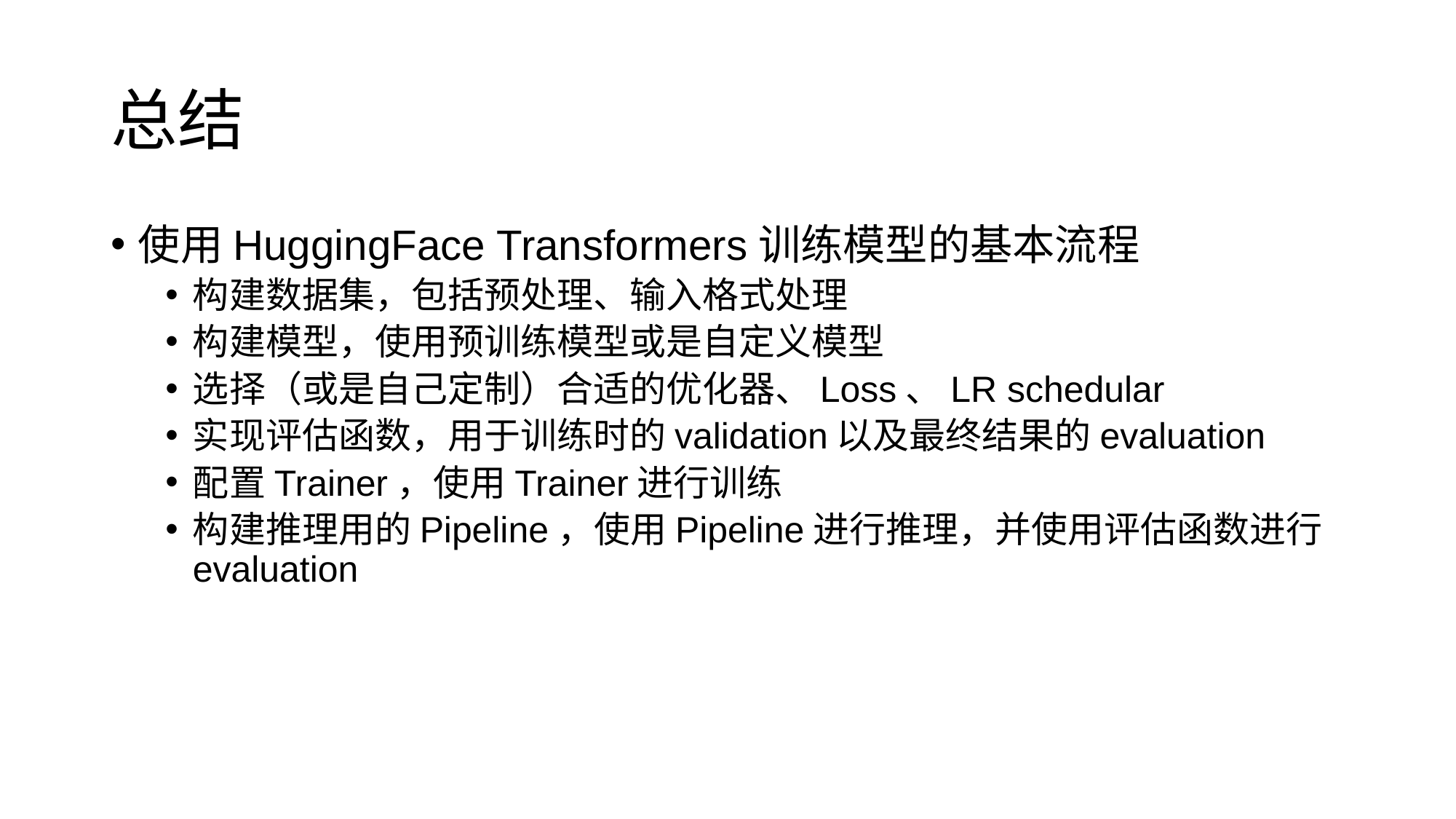

# 总结
使用HuggingFace Transformers训练模型的基本流程
构建数据集，包括预处理、输入格式处理
构建模型，使用预训练模型或是自定义模型
选择（或是自己定制）合适的优化器、Loss、LR schedular
实现评估函数，用于训练时的validation以及最终结果的evaluation
配置Trainer，使用Trainer进行训练
构建推理用的Pipeline，使用Pipeline进行推理，并使用评估函数进行evaluation